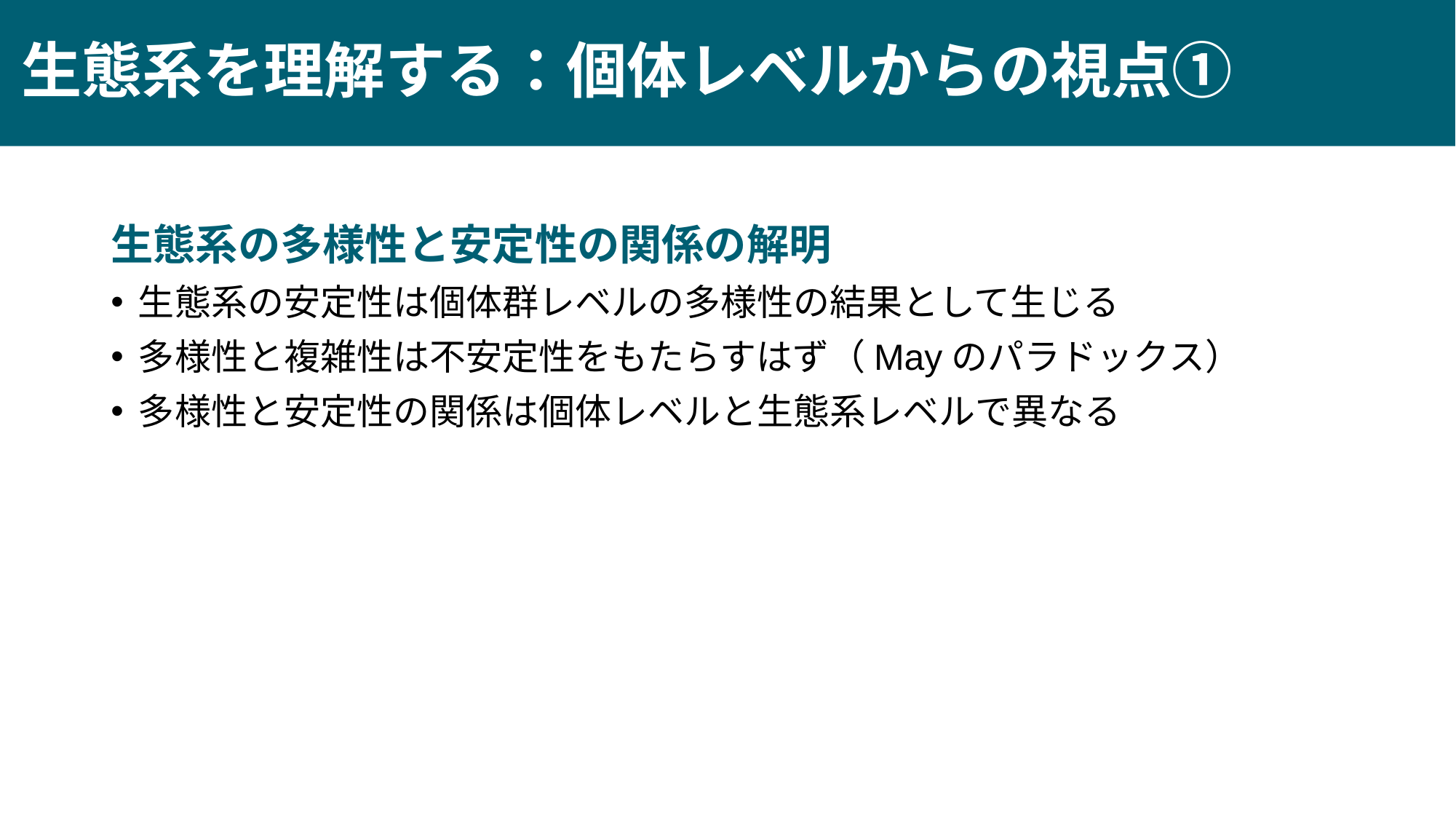

# 生態系を理解する：個体レベルからの視点①
生態系の多様性と安定性の関係の解明
生態系の安定性は個体群レベルの多様性の結果として生じる
多様性と複雑性は不安定性をもたらすはず（Mayのパラドックス）
多様性と安定性の関係は個体レベルと生態系レベルで異なる